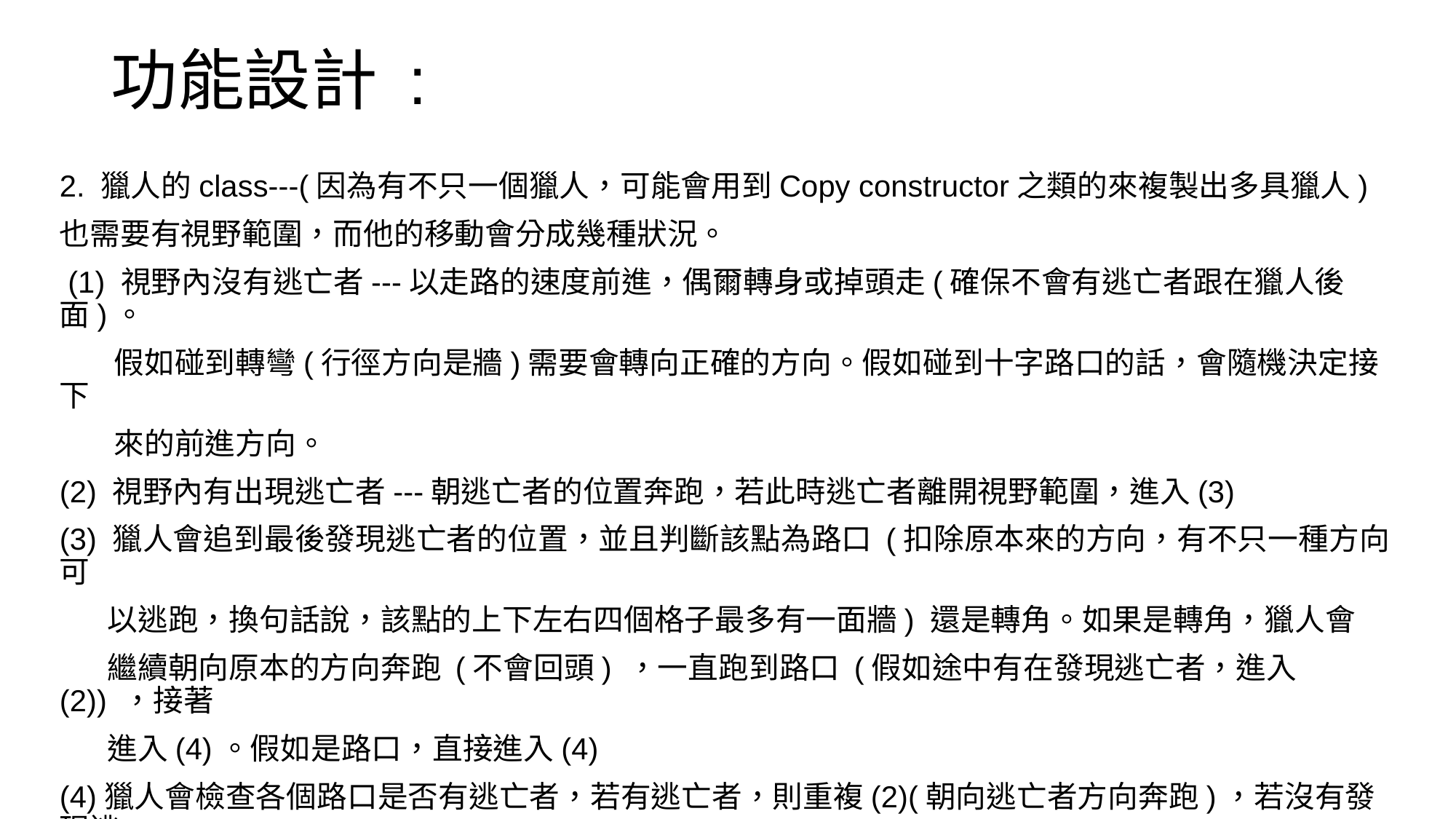

# 功能設計 :
2. 獵人的class---(因為有不只一個獵人，可能會用到Copy constructor之類的來複製出多具獵人)
也需要有視野範圍，而他的移動會分成幾種狀況。
 (1) 視野內沒有逃亡者---以走路的速度前進，偶爾轉身或掉頭走(確保不會有逃亡者跟在獵人後面)。
       假如碰到轉彎(行徑方向是牆)需要會轉向正確的方向。假如碰到十字路口的話，會隨機決定接下
       來的前進方向。
(2) 視野內有出現逃亡者---朝逃亡者的位置奔跑，若此時逃亡者離開視野範圍，進入(3)
(3) 獵人會追到最後發現逃亡者的位置，並且判斷該點為路口 (扣除原本來的方向，有不只一種方向可
      以逃跑，換句話說，該點的上下左右四個格子最多有一面牆) 還是轉角。如果是轉角，獵人會
      繼續朝向原本的方向奔跑 (不會回頭) ，一直跑到路口 (假如途中有在發現逃亡者，進入(2)) ，接著
      進入(4)。假如是路口，直接進入(4)
(4)獵人會檢查各個路口是否有逃亡者，若有逃亡者，則重複(2)(朝向逃亡者方向奔跑)，若沒有發現逃
     亡者，則進入(1)。假如獵人成功追到了逃亡者 (運用獵人和逃亡者之間的距離判斷) ，則代表獵人
     成功抓到逃亡者，遊戲結束。